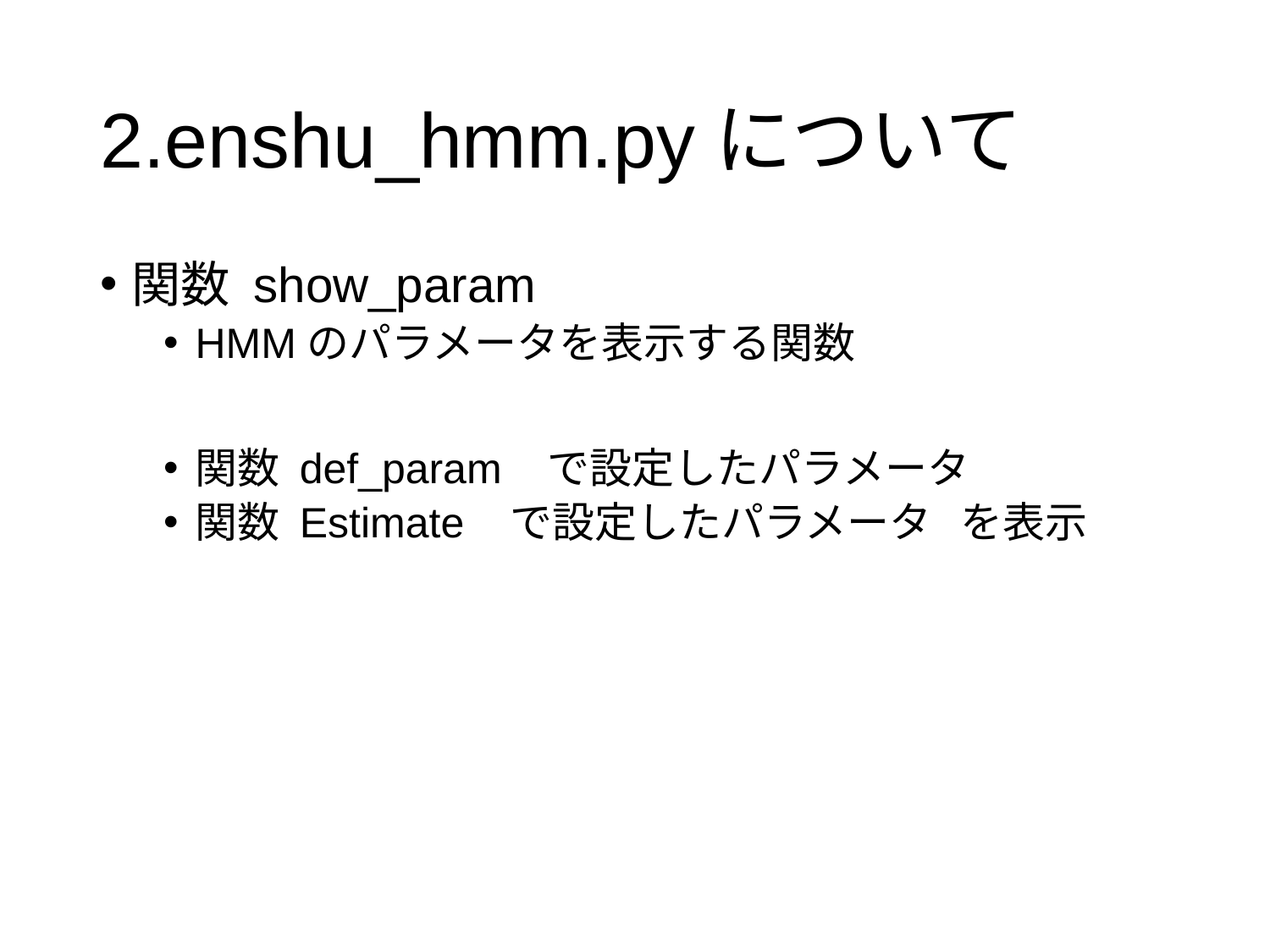

# 2.enshu_hmm.pyについて
関数 show_param
HMMのパラメータを表示する関数

関数 def_param   で設定したパラメータ
関数 Estimate   で設定したパラメータ   を表示